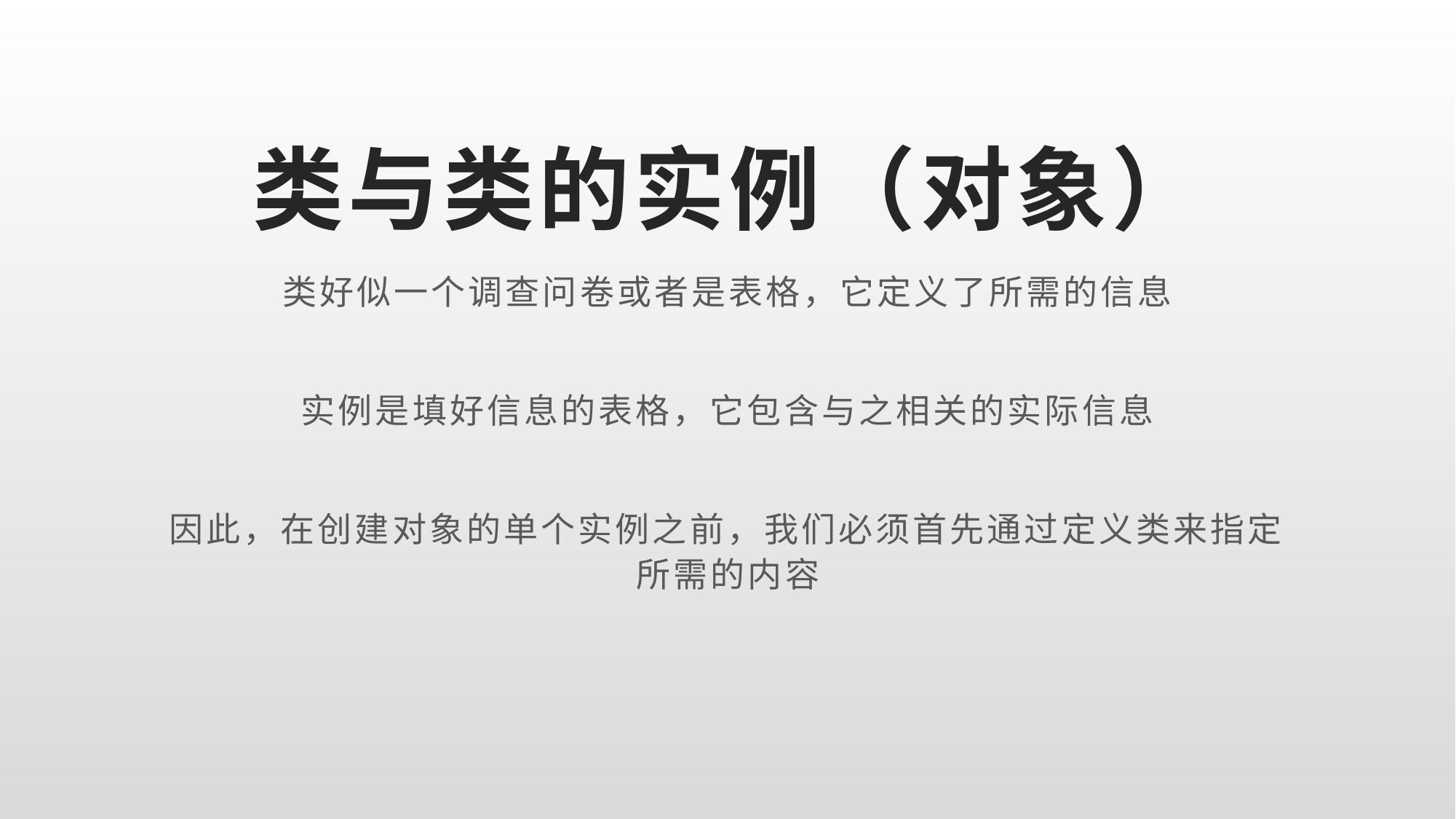

# 类与类的实例（对象）
类好似一个调查问卷或者是表格，它定义了所需的信息

实例是填好信息的表格，它包含与之相关的实际信息

因此，在创建对象的单个实例之前，我们必须首先通过定义类来指定所需的内容